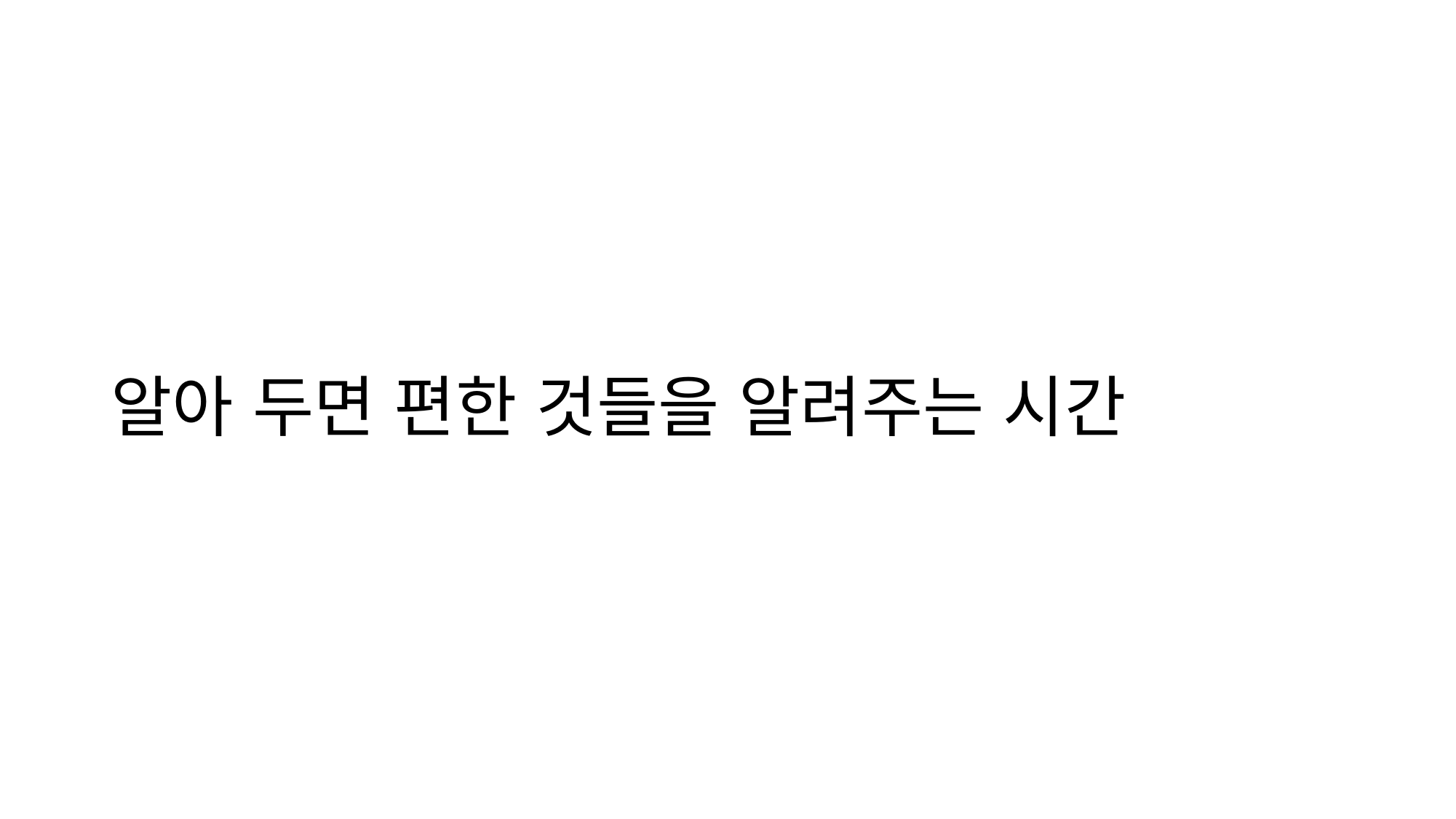

# 알아 두면 편한 것들을 알려주는 시간